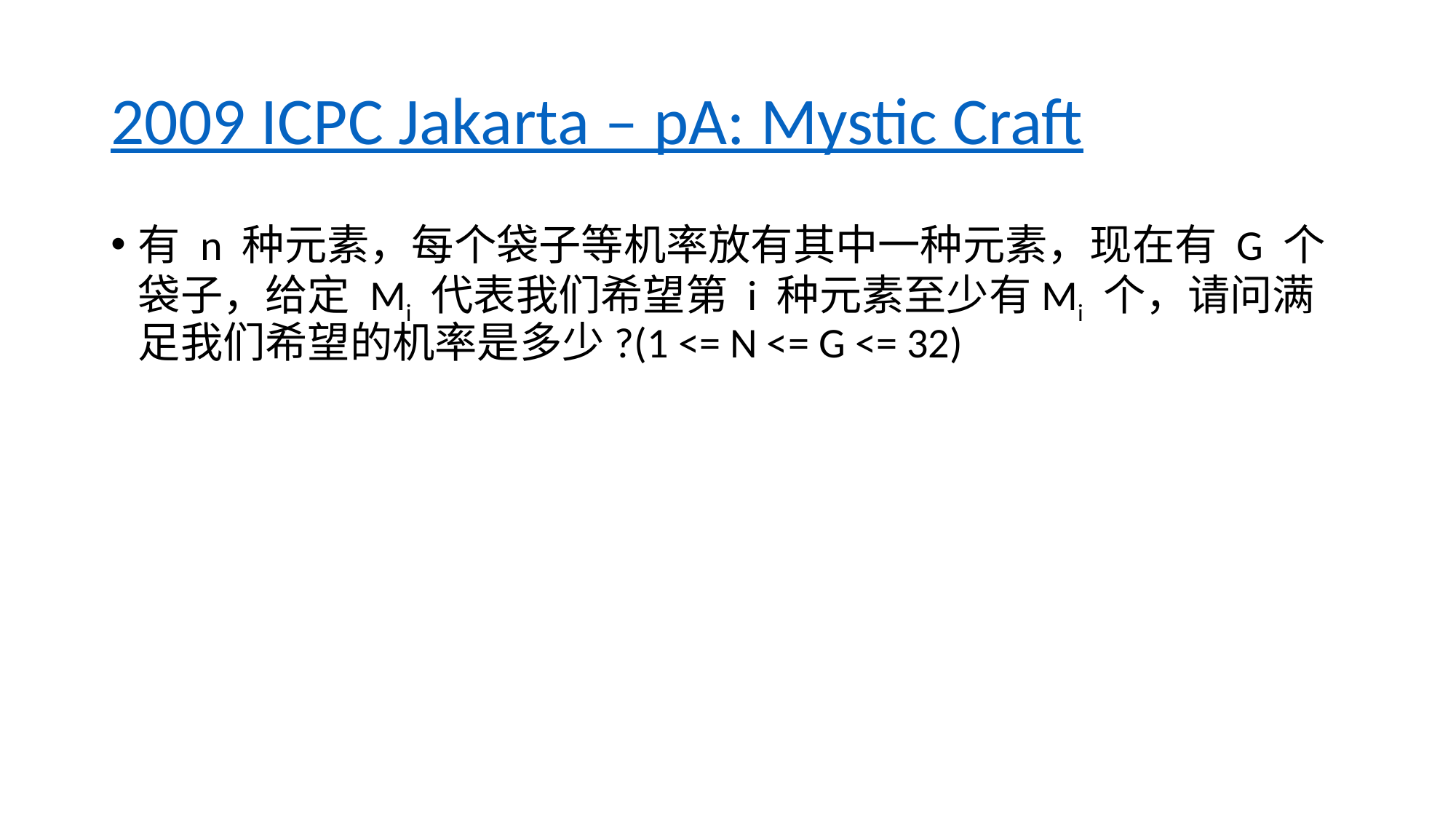

# 2009 ICPC Jakarta – pA: Mystic Craft
有 n 种元素，每个袋子等机率放有其中一种元素，现在有 G 个袋子，给定 Mi 代表我们希望第 i 种元素至少有Mi 个，请问满足我们希望的机率是多少?(1 <= N <= G <= 32)